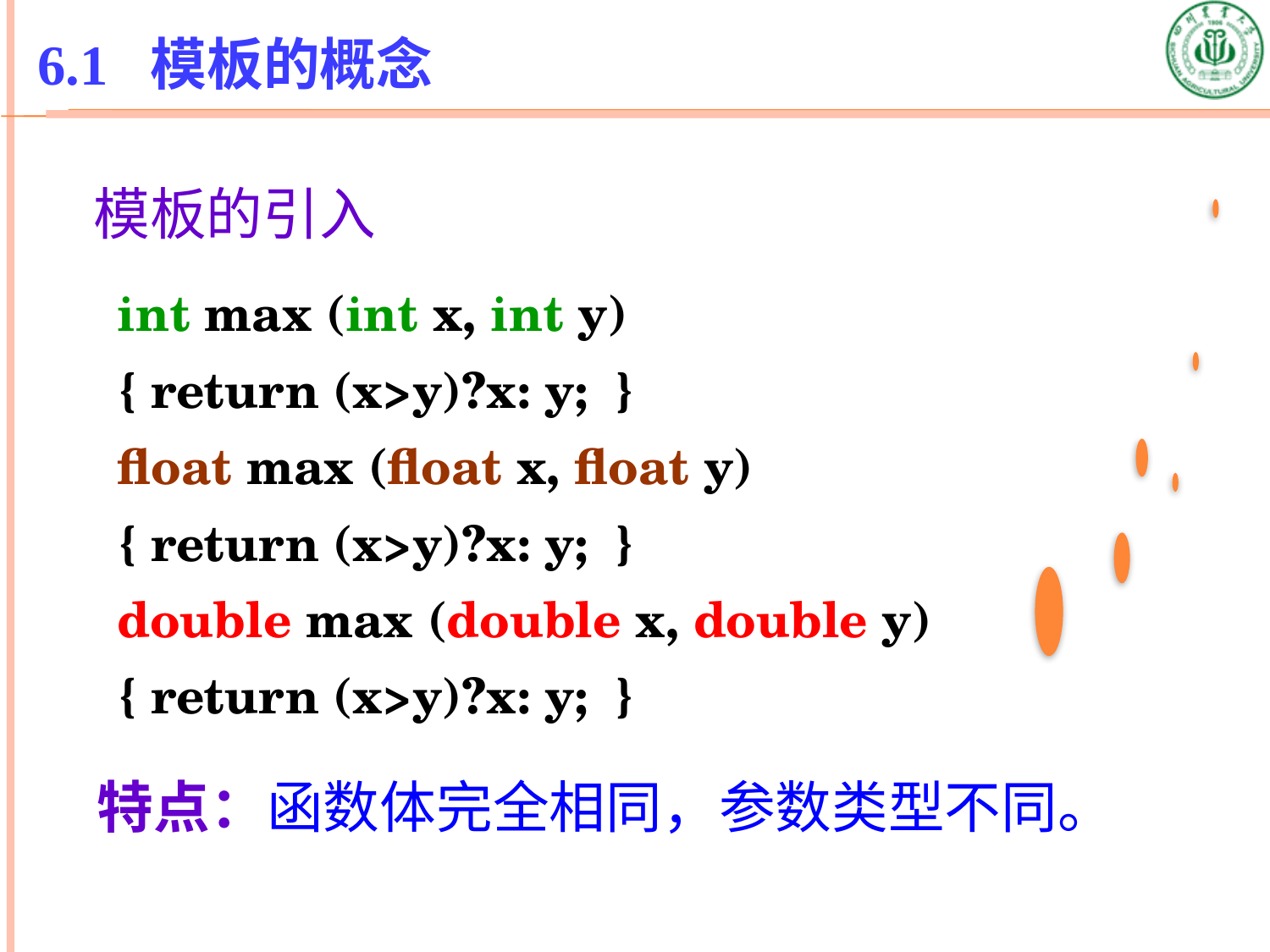

6.1  模板的概念
 模板的引入

int max (int x, int y)
{ return (x>y)?x: y;  }
float max (float x, float y)
{ return (x>y)?x: y;  }
double max (double x, double y)
{ return (x>y)?x: y;  }
特点：函数体完全相同，参数类型不同。